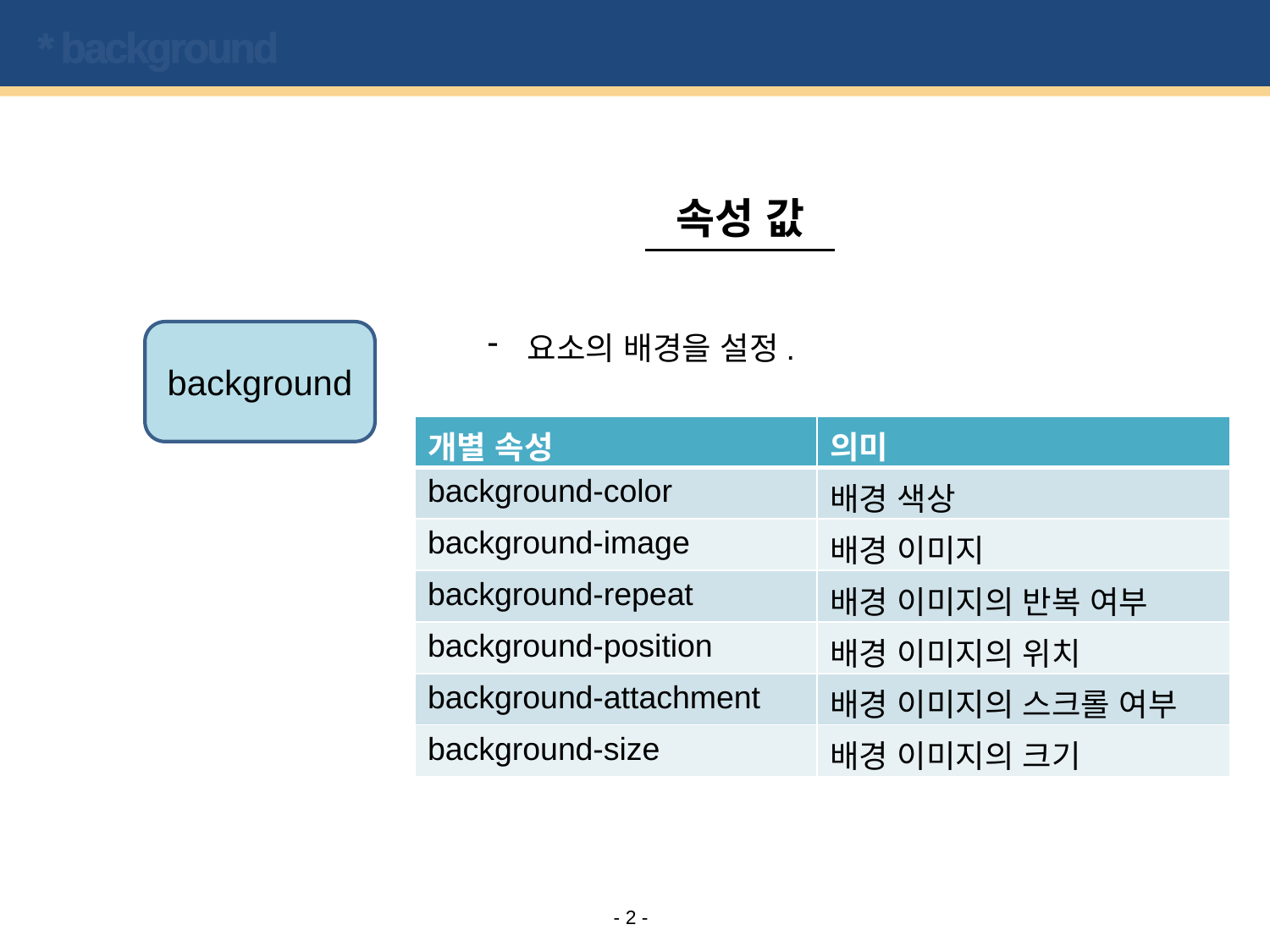

# * background
속성 값
background
요소의 배경을 설정.
| 개별 속성 | 의미 |
| --- | --- |
| background-color | 배경 색상 |
| background-image | 배경 이미지 |
| background-repeat | 배경 이미지의 반복 여부 |
| background-position | 배경 이미지의 위치 |
| background-attachment | 배경 이미지의 스크롤 여부 |
| background-size | 배경 이미지의 크기 |